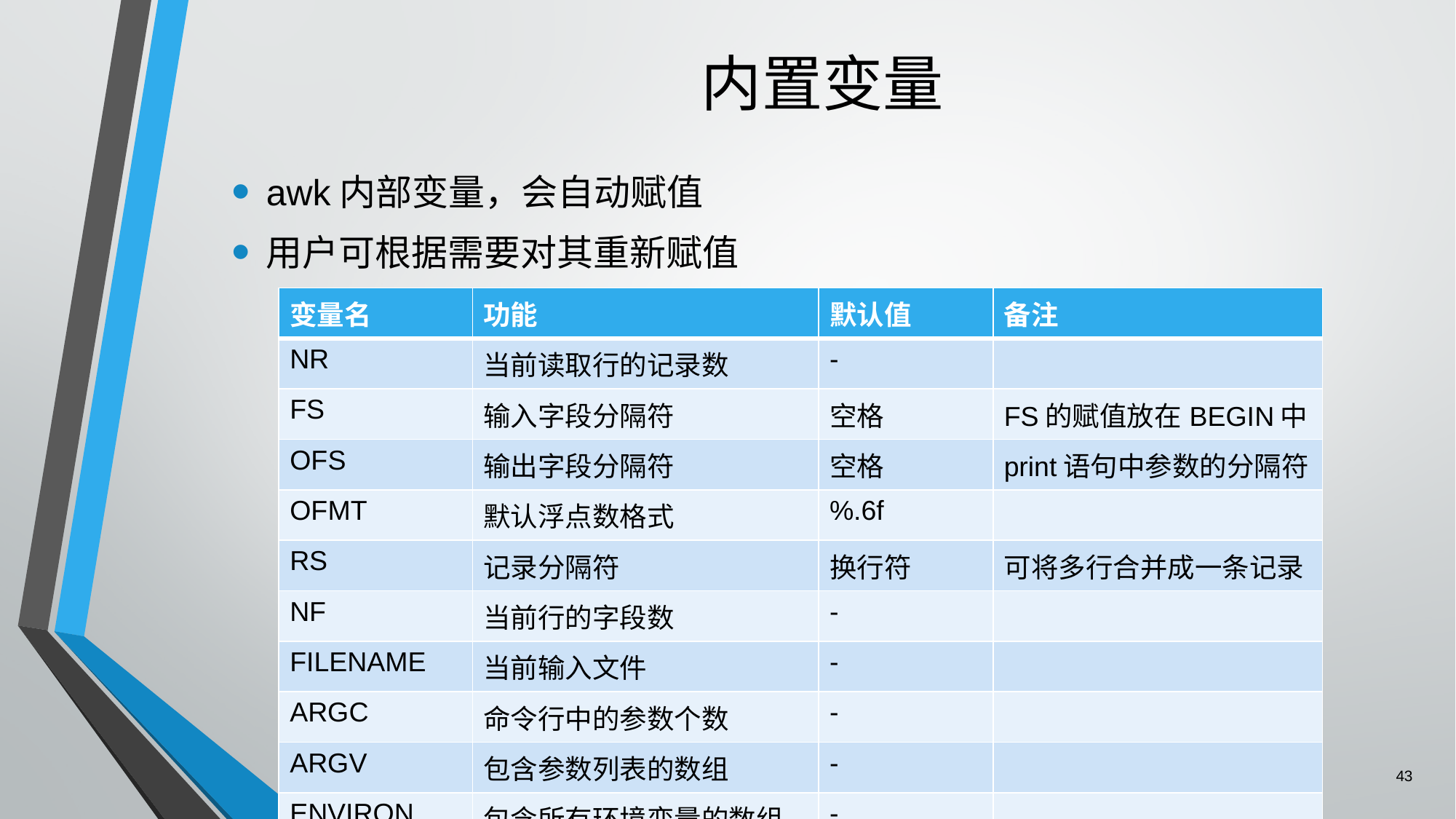

# 内置变量
awk内部变量，会自动赋值
用户可根据需要对其重新赋值

| 变量名 | 功能 | 默认值 | 备注 |
| --- | --- | --- | --- |
| NR | 当前读取行的记录数 | - |  |
| FS | 输入字段分隔符 | 空格 | FS的赋值放在BEGIN中 |
| OFS | 输出字段分隔符 | 空格 | print语句中参数的分隔符 |
| OFMT | 默认浮点数格式 | %.6f |  |
| RS | 记录分隔符 | 换行符 | 可将多行合并成一条记录 |
| NF | 当前行的字段数 | - |  |
| FILENAME | 当前输入文件 | - |  |
| ARGC | 命令行中的参数个数 | - |  |
| ARGV | 包含参数列表的数组 | - |  |
| ENVIRON | 包含所有环境变量的数组 | - |  |
43